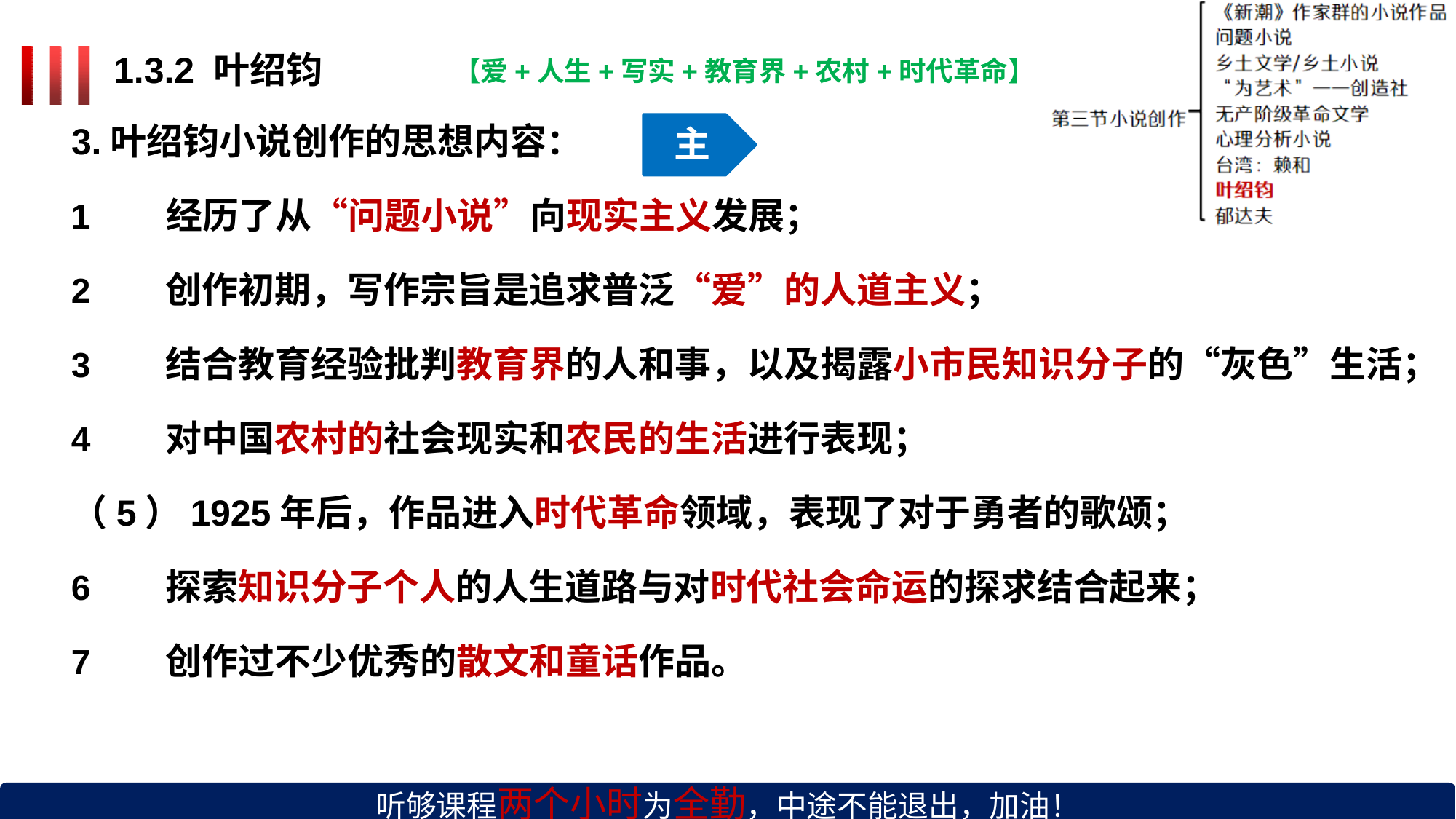

【爱+人生+写实+教育界+农村+时代革命】
1.3.2 叶绍钧

3.叶绍钧小说创作的思想内容：
主
经历了从“问题小说”向现实主义发展；
创作初期，写作宗旨是追求普泛“爱”的人道主义；
结合教育经验批判教育界的人和事，以及揭露小市民知识分子的“灰色”生活；
对中国农村的社会现实和农民的生活进行表现；
（5）1925年后，作品进入时代革命领域，表现了对于勇者的歌颂；
探索知识分子个人的人生道路与对时代社会命运的探求结合起来；
创作过不少优秀的散文和童话作品。

听够课程两个小时为全勤，中途不能退出，加油！